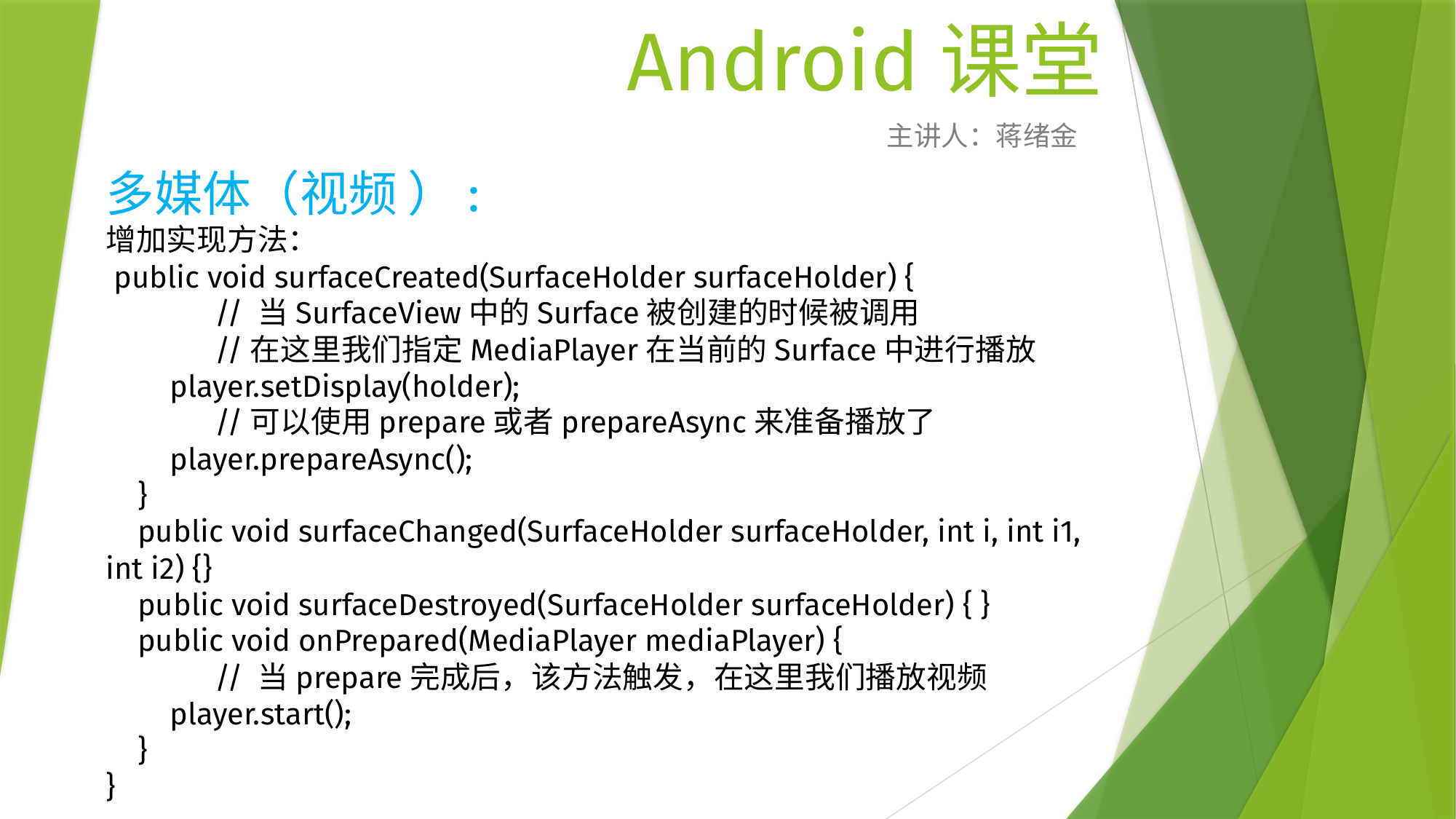

# Android课堂
主讲人：蒋绪金
多媒体（视频 ）:
增加实现方法：
 public void surfaceCreated(SurfaceHolder surfaceHolder) {
 	// 当SurfaceView中的Surface被创建的时候被调用
 	//在这里我们指定MediaPlayer在当前的Surface中进行播放
        player.setDisplay(holder);
 	//可以使用prepare或者prepareAsync来准备播放了
        player.prepareAsync();
    }
    public void surfaceChanged(SurfaceHolder surfaceHolder, int i, int i1, int i2) {}
    public void surfaceDestroyed(SurfaceHolder surfaceHolder) { }
    public void onPrepared(MediaPlayer mediaPlayer) {
	// 当prepare完成后，该方法触发，在这里我们播放视频
        player.start();
    }
}